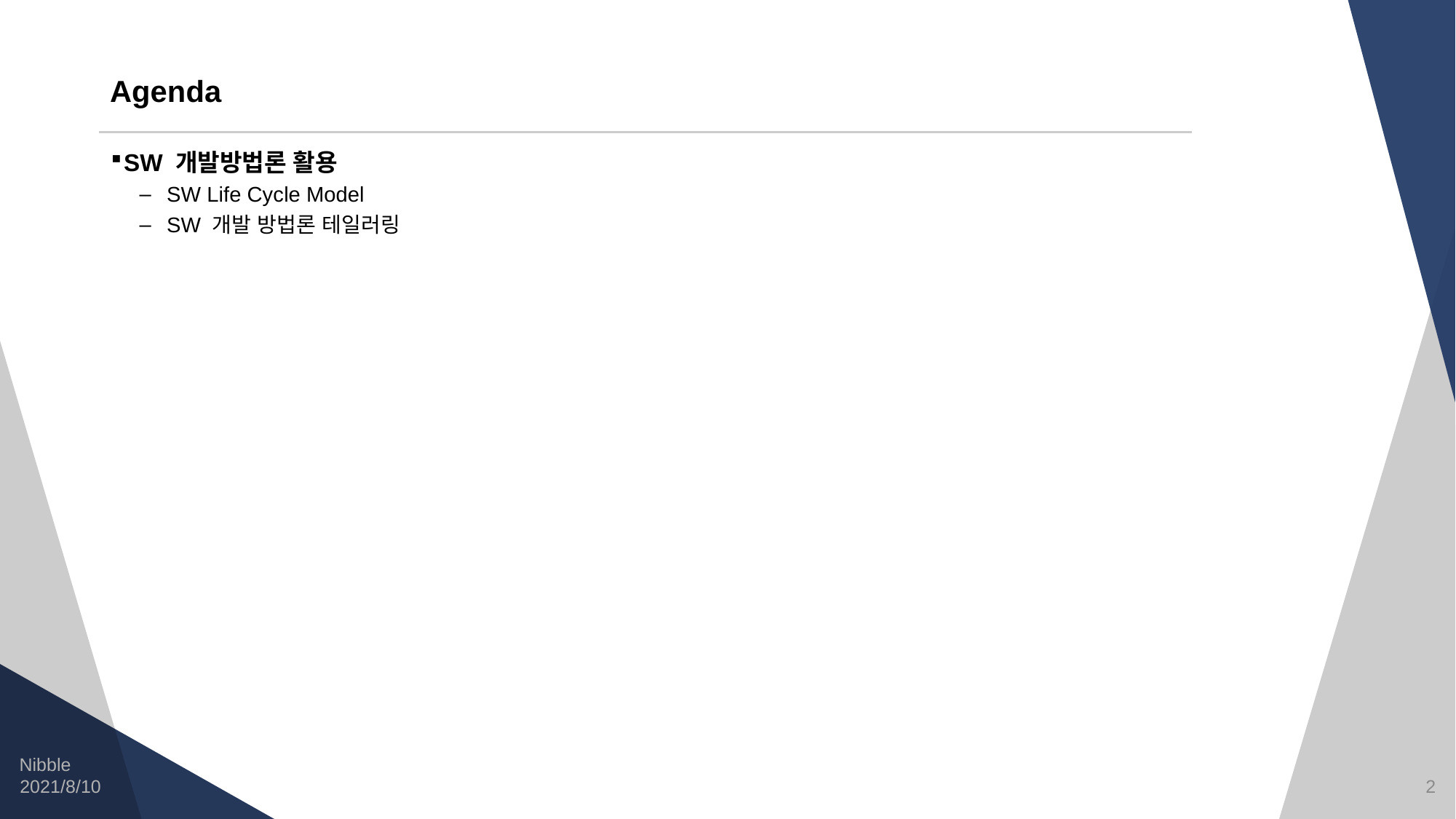

# Agenda

SW 개발방법론 활용
SW Life Cycle Model
SW 개발 방법론 테일러링
Nibble
2021/8/10
2